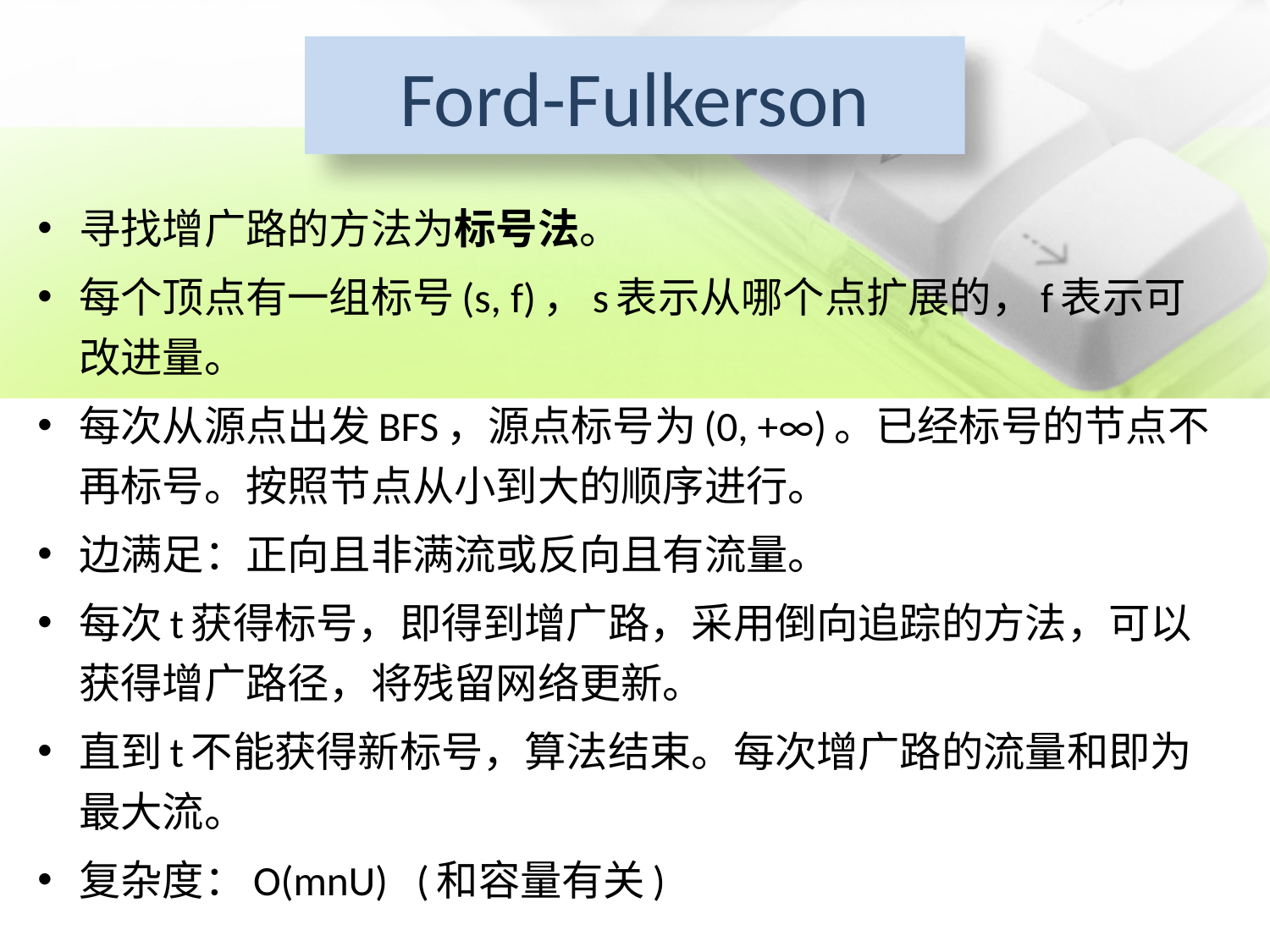

# Ford-Fulkerson
寻找增广路的方法为标号法。
每个顶点有一组标号(s, f)，s表示从哪个点扩展的，f表示可改进量。
每次从源点出发BFS，源点标号为(0, +∞)。已经标号的节点不再标号。按照节点从小到大的顺序进行。
边满足：正向且非满流或反向且有流量。
每次t获得标号，即得到增广路，采用倒向追踪的方法，可以获得增广路径，将残留网络更新。
直到t不能获得新标号，算法结束。每次增广路的流量和即为最大流。
复杂度：O(mnU)   (和容量有关)